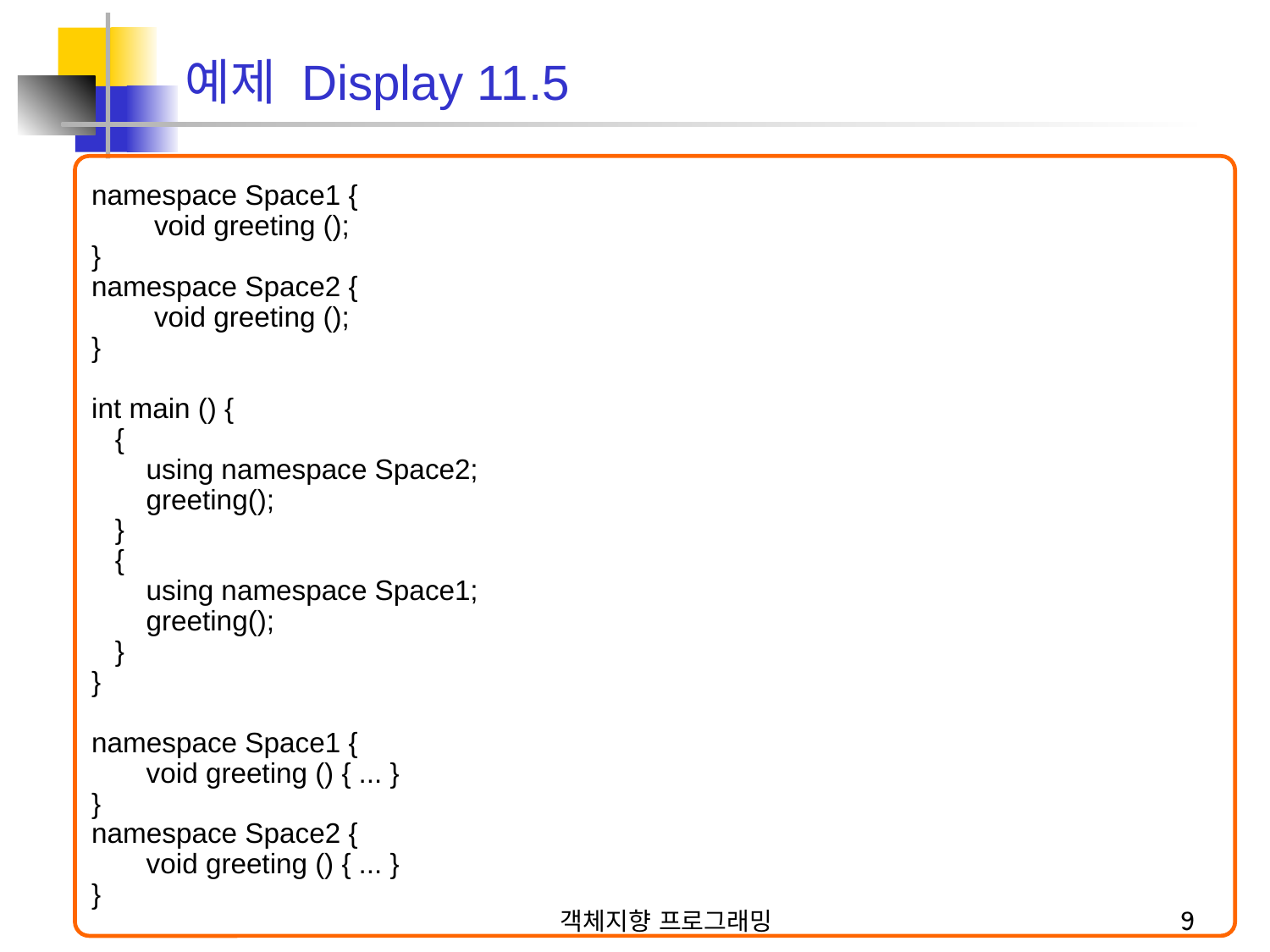

예제 Display 11.5
namespace Space1 {
        void greeting ();
}
namespace Space2 {
        void greeting ();
}

int main () {
   {
       using namespace Space2;
       greeting();
   }
   {
       using namespace Space1;
       greeting();
   }
}

namespace Space1 {
       void greeting () { ... }
}
namespace Space2 {
       void greeting () { ... }
}
객체지향 프로그래밍
9